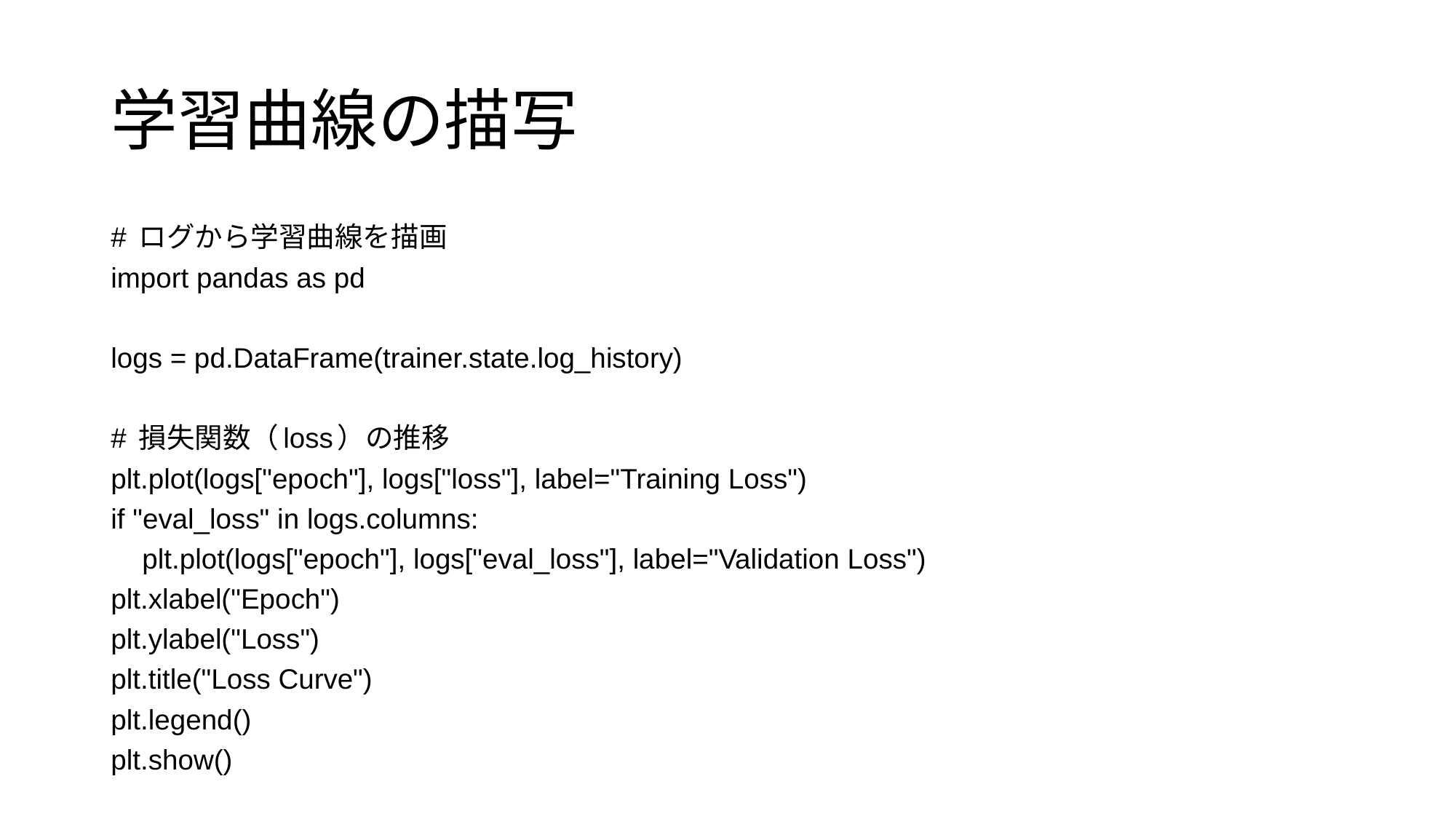

# 学習曲線の描写
# ログから学習曲線を描画
import pandas as pd

logs = pd.DataFrame(trainer.state.log_history)

# 損失関数（loss）の推移
plt.plot(logs["epoch"], logs["loss"], label="Training Loss")
if "eval_loss" in logs.columns:
    plt.plot(logs["epoch"], logs["eval_loss"], label="Validation Loss")
plt.xlabel("Epoch")
plt.ylabel("Loss")
plt.title("Loss Curve")
plt.legend()
plt.show()